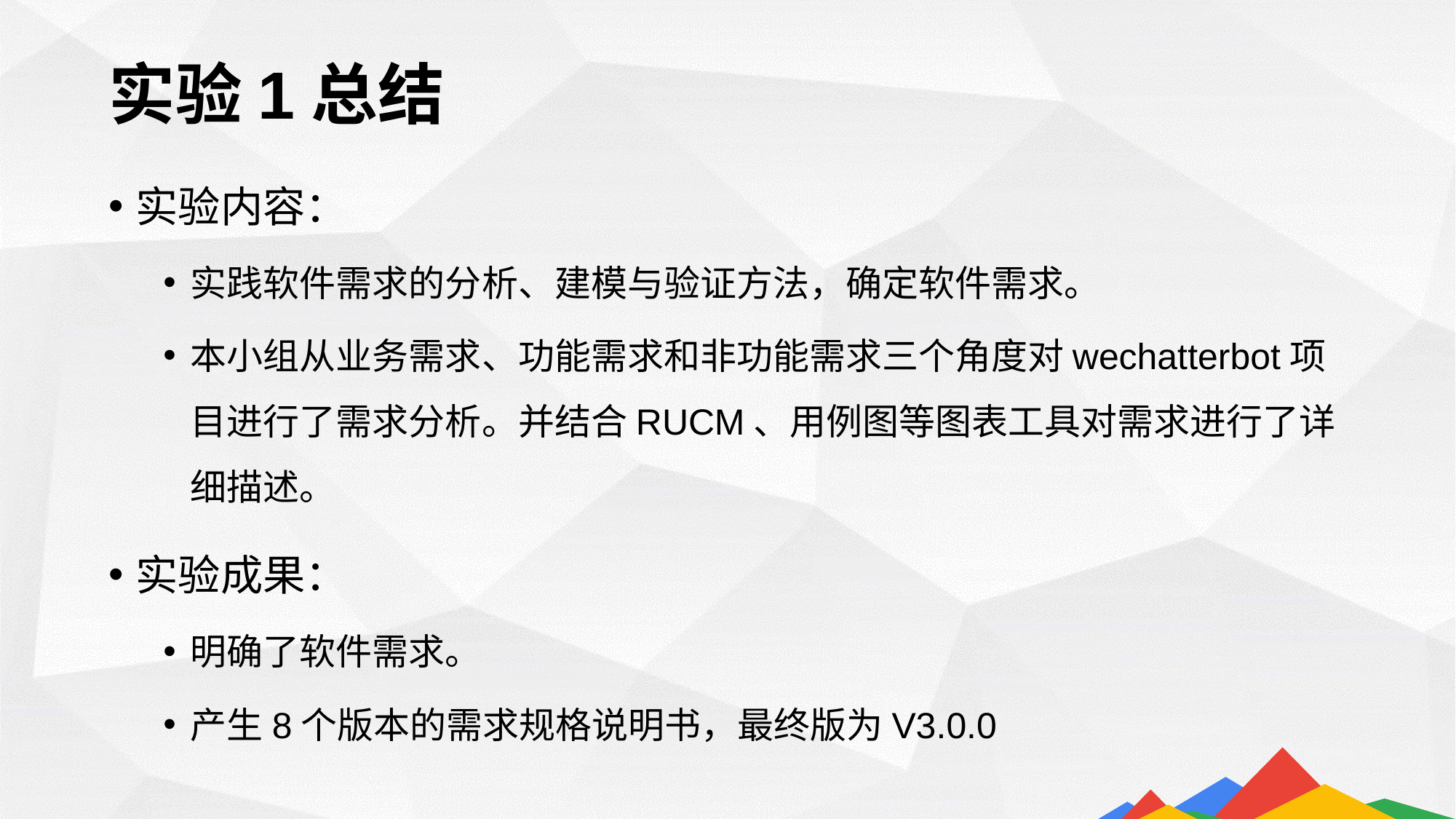

实验1总结
实验内容：
实践软件需求的分析、建模与验证方法，确定软件需求。
本小组从业务需求、功能需求和非功能需求三个角度对wechatterbot项目进行了需求分析。并结合RUCM、用例图等图表工具对需求进行了详细描述。
实验成果：
明确了软件需求。
产生8个版本的需求规格说明书，最终版为V3.0.0